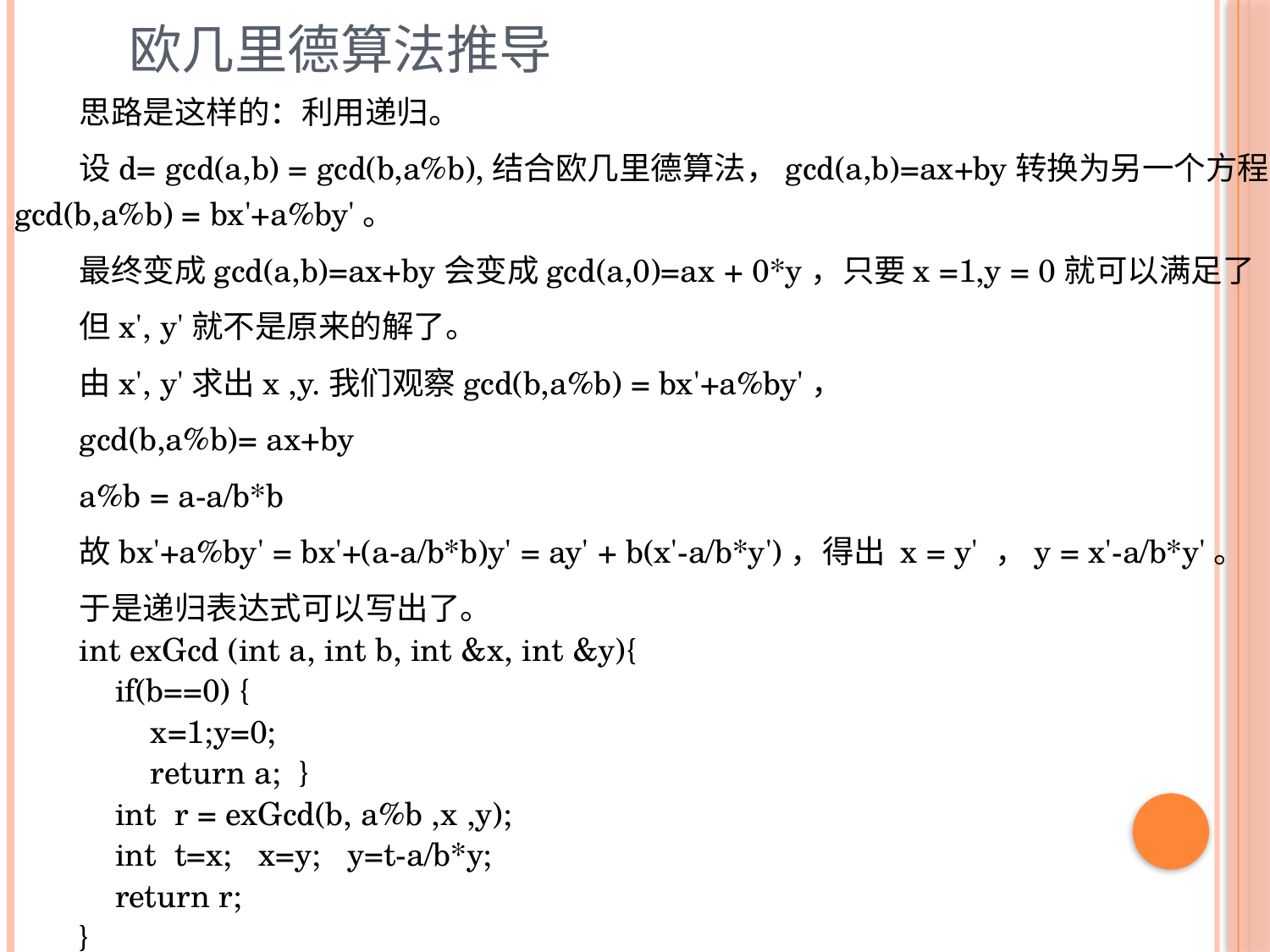

# 欧几里德算法推导
思路是这样的：利用递归。
设d= gcd(a,b) = gcd(b,a%b),结合欧几里德算法，gcd(a,b)=ax+by转换为另一个方程gcd(b,a%b) = bx'+a%by'。
最终变成gcd(a,b)=ax+by会变成gcd(a,0)=ax + 0*y，只要x =1,y = 0就可以满足了
但x', y'就不是原来的解了。
由x', y'求出x ,y.我们观察gcd(b,a%b) = bx'+a%by'，
gcd(b,a%b)= ax+by
a%b = a-a/b*b
故bx'+a%by' = bx'+(a-a/b*b)y' = ay' + b(x'-a/b*y')，得出 x = y' ，y = x'-a/b*y'。
于是递归表达式可以写出了。
int exGcd (int a, int b, int &x, int &y){
    if(b==0) {
        x=1;y=0;
        return a;  }
    int  r = exGcd(b, a%b ,x ,y);
    int  t=x;   x=y;   y=t-a/b*y;
    return r;
}